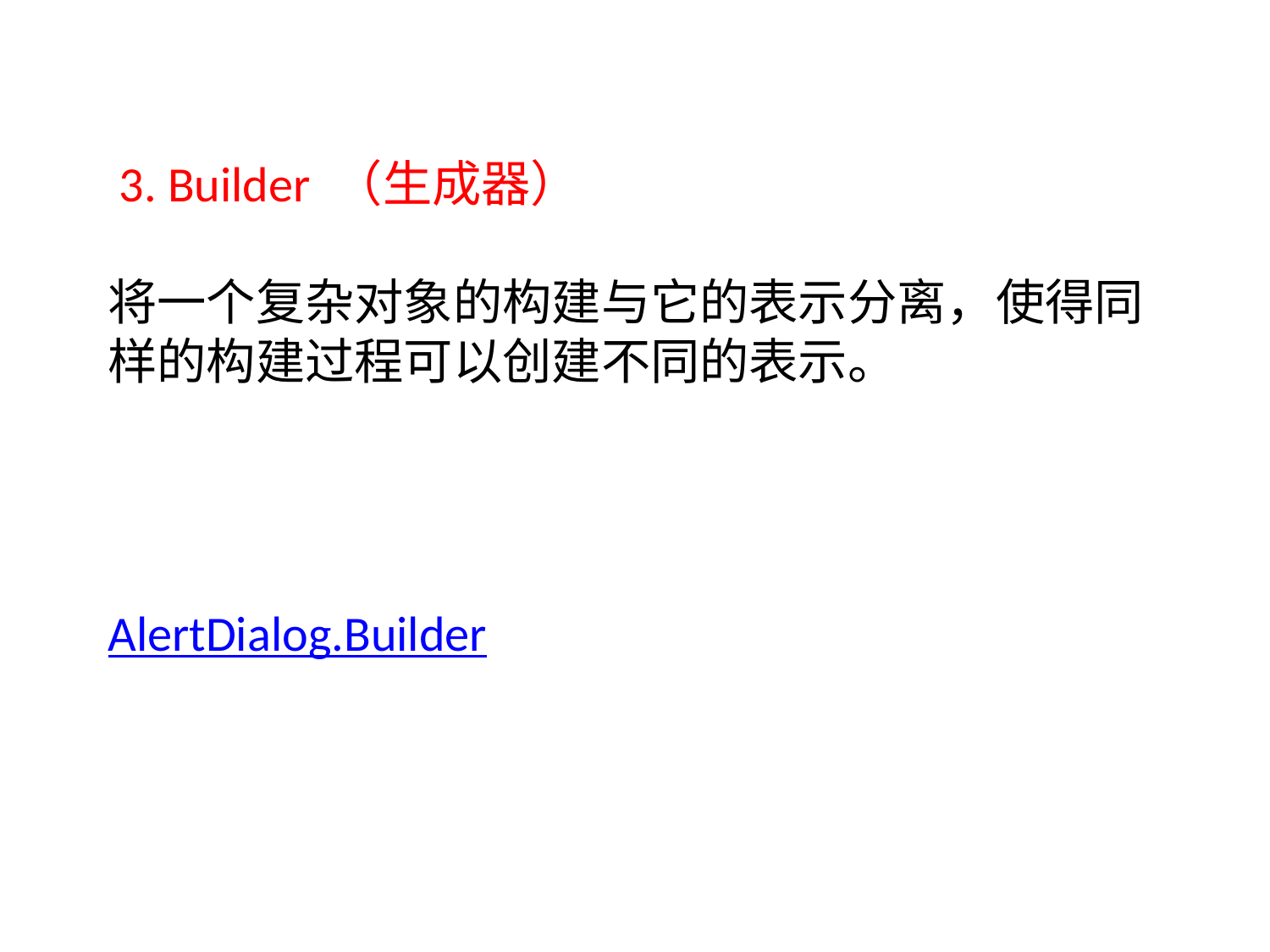

# 3. Builder （生成器） 将一个复杂对象的构建与它的表示分离，使得同样的构建过程可以创建不同的表示。
AlertDialog.Builder